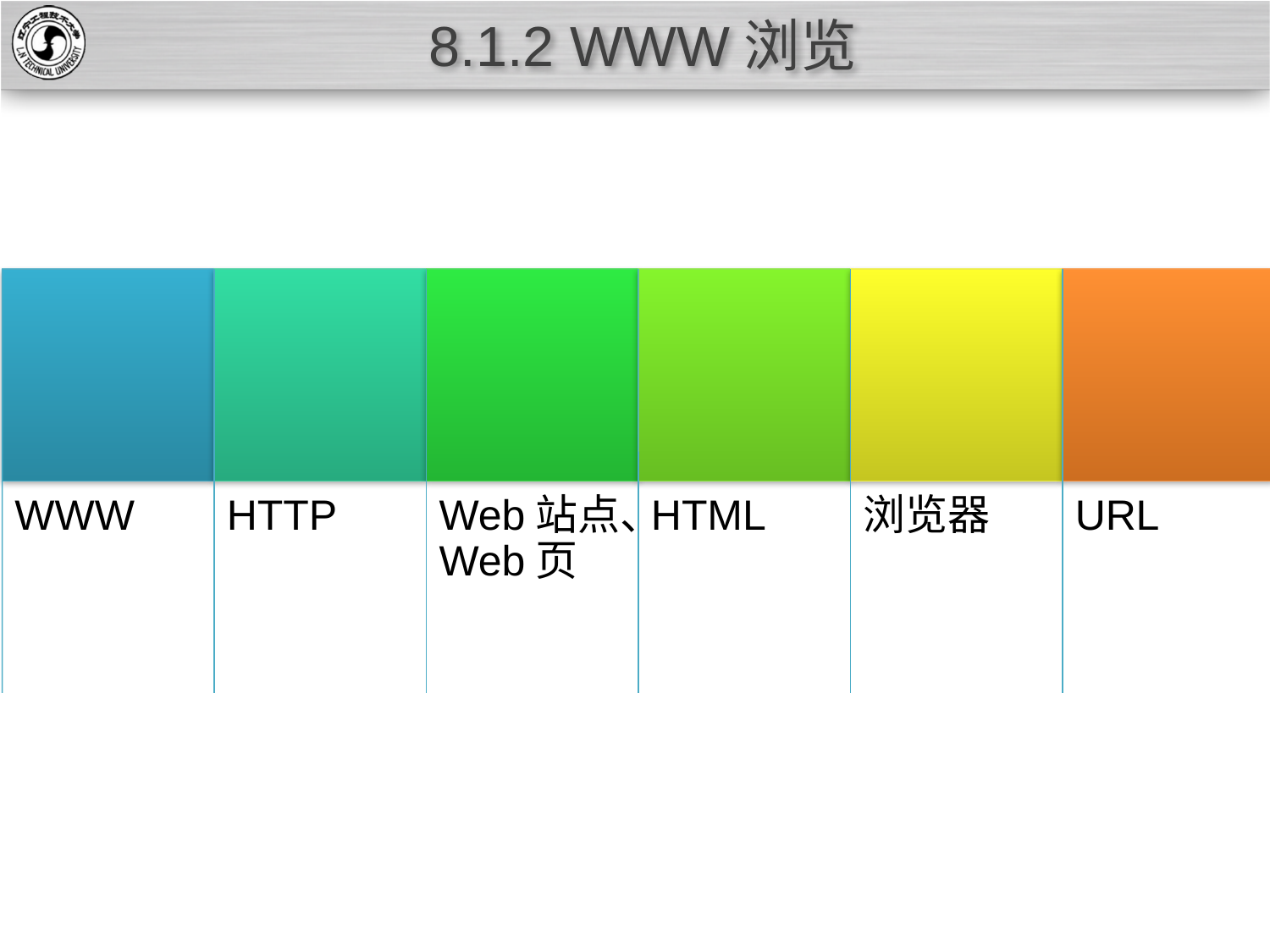

# 8.1.2 WWW浏览
WWW
HTTP
Web站点、Web页
HTML
浏览器
URL